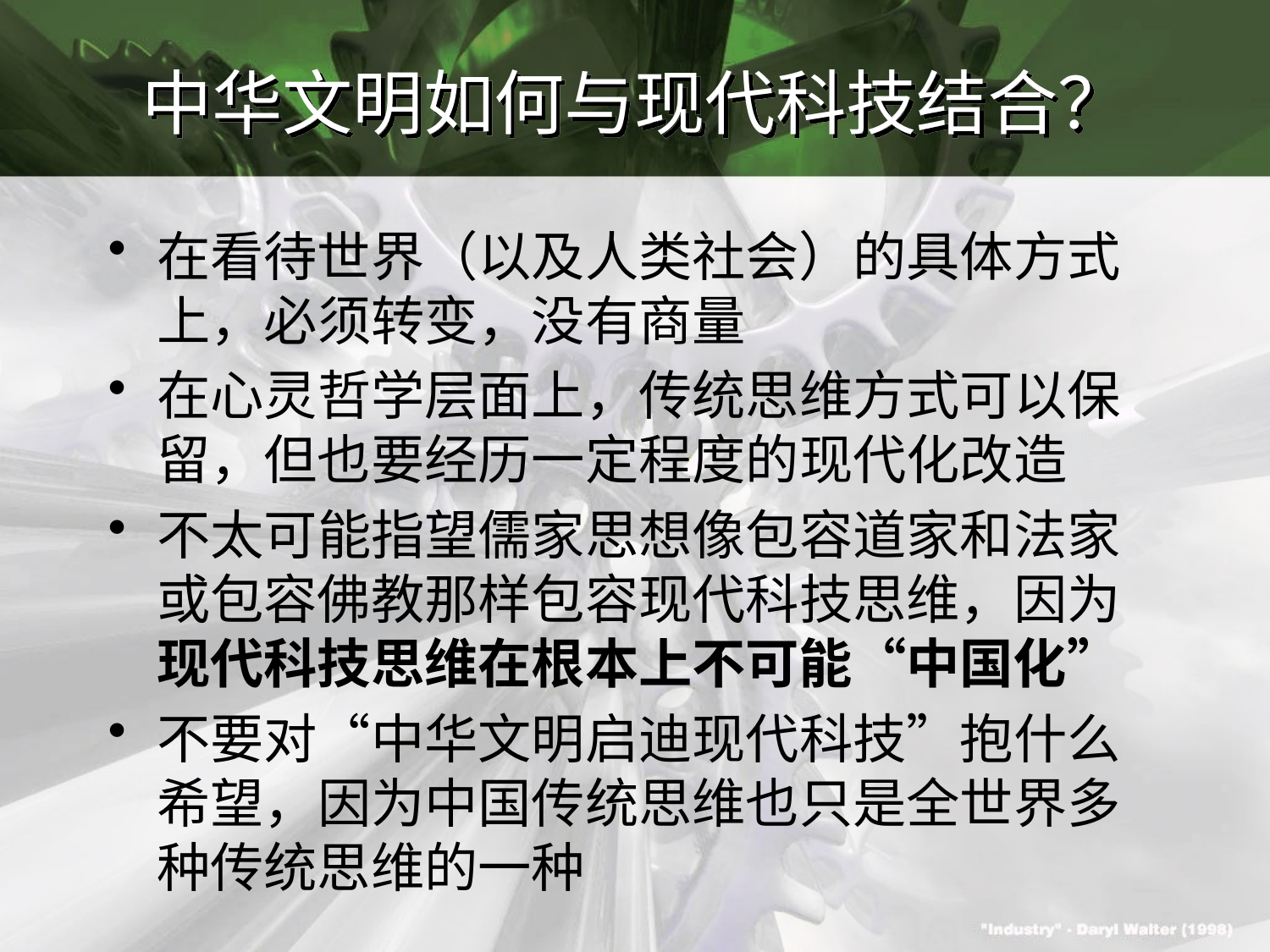

# 中华文明如何与现代科技结合？
在看待世界（以及人类社会）的具体方式上，必须转变，没有商量
在心灵哲学层面上，传统思维方式可以保留，但也要经历一定程度的现代化改造
不太可能指望儒家思想像包容道家和法家或包容佛教那样包容现代科技思维，因为现代科技思维在根本上不可能“中国化”
不要对“中华文明启迪现代科技”抱什么希望，因为中国传统思维也只是全世界多种传统思维的一种